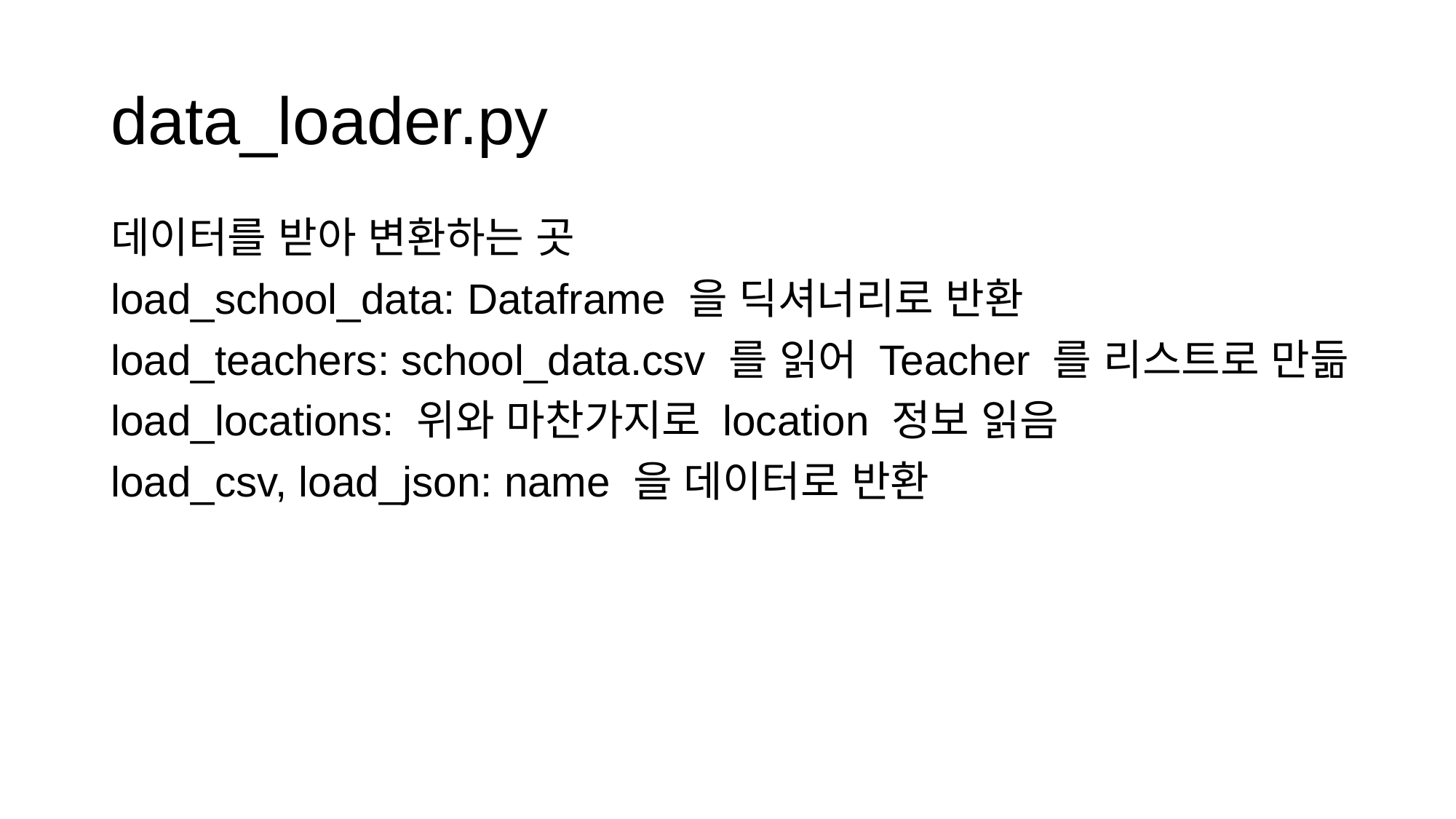

# data_loader.py
데이터를 받아 변환하는 곳
load_school_data: Dataframe 을 딕셔너리로 반환
load_teachers: school_data.csv 를 읽어 Teacher 를 리스트로 만듦
load_locations: 위와 마찬가지로 location 정보 읽음
load_csv, load_json: name 을 데이터로 반환